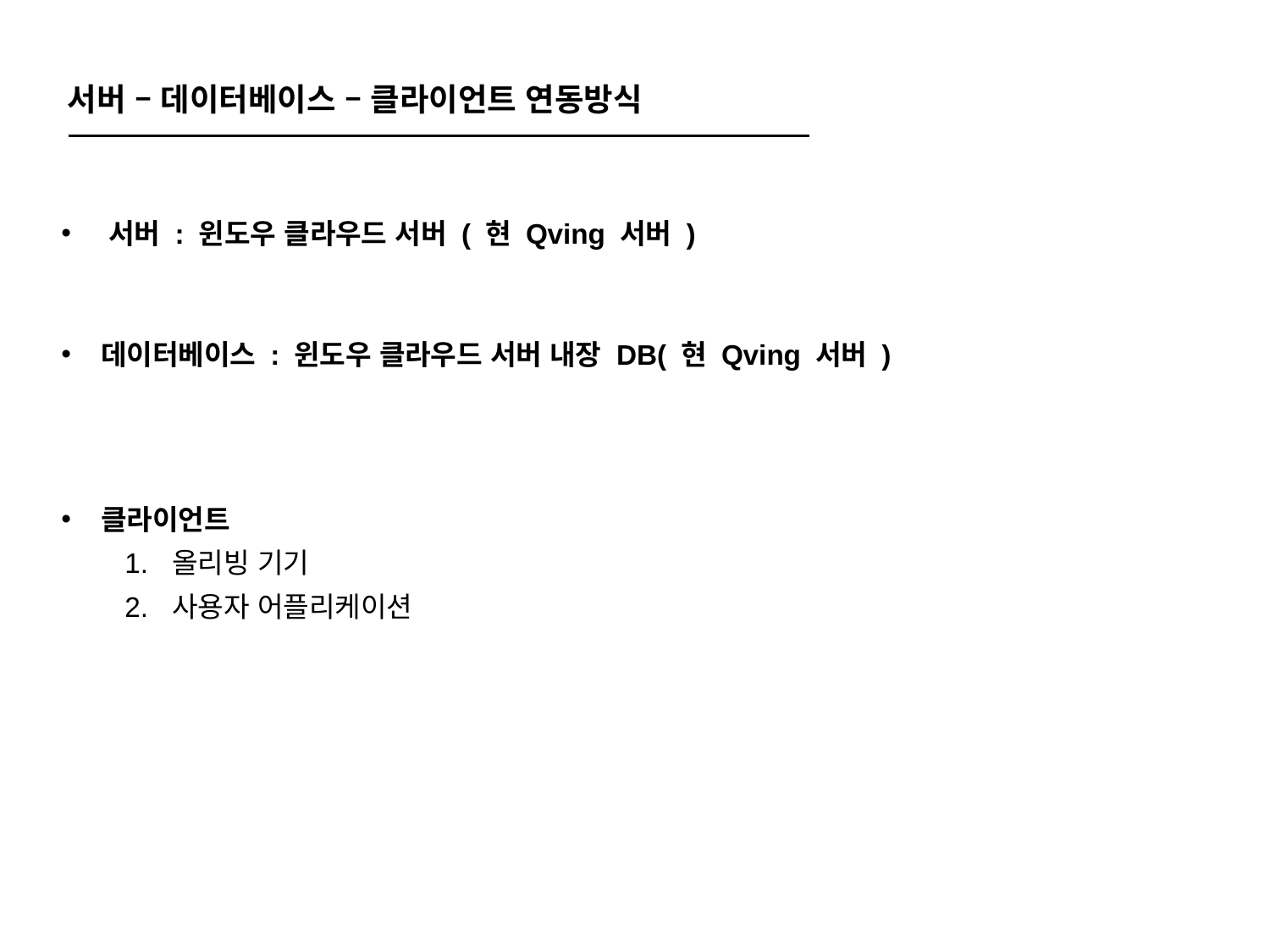

서버 – 데이터베이스 – 클라이언트 연동방식

서버 : 윈도우 클라우드 서버 ( 현 Qving 서버 )

데이터베이스 : 윈도우 클라우드 서버 내장 DB( 현 Qving 서버 )

클라이언트
올리빙 기기
사용자 어플리케이션